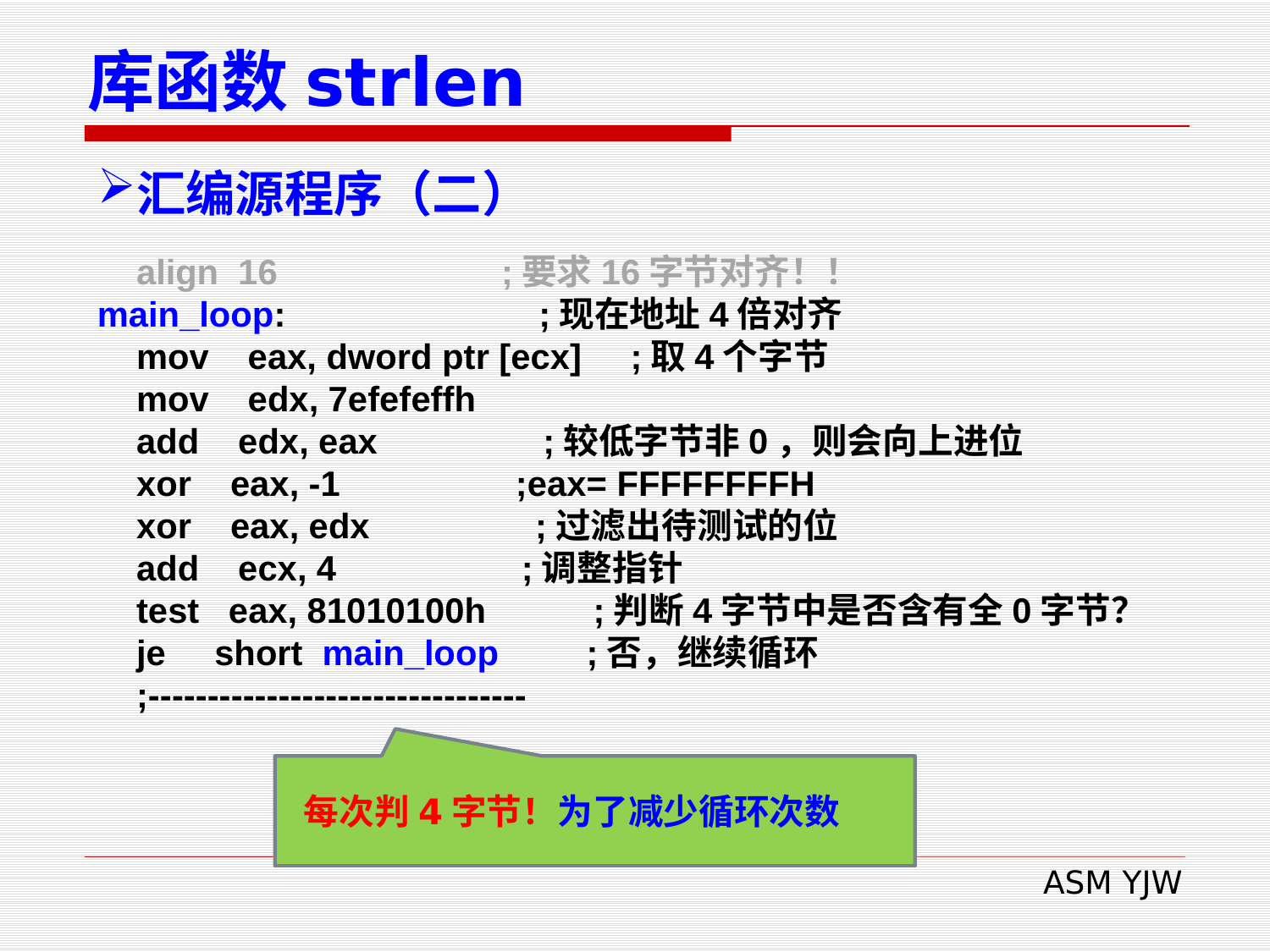

# 库函数strlen
汇编源程序（二）
    align  16                       ;要求16字节对齐！！
main_loop:                          ;现在地址4倍对齐
    mov    eax, dword ptr [ecx]     ;取4个字节
    mov    edx, 7efefeffh
    add    edx, eax                 ;较低字节非0，则会向上进位
    xor    eax, -1                  ;eax= FFFFFFFFH
    xor    eax, edx                 ;过滤出待测试的位
    add    ecx, 4                   ;调整指针
    test   eax, 81010100h           ;判断4字节中是否含有全0字节？
    je     short  main_loop         ;否，继续循环
    ;--------------------------------
 每次判4字节！为了减少循环次数